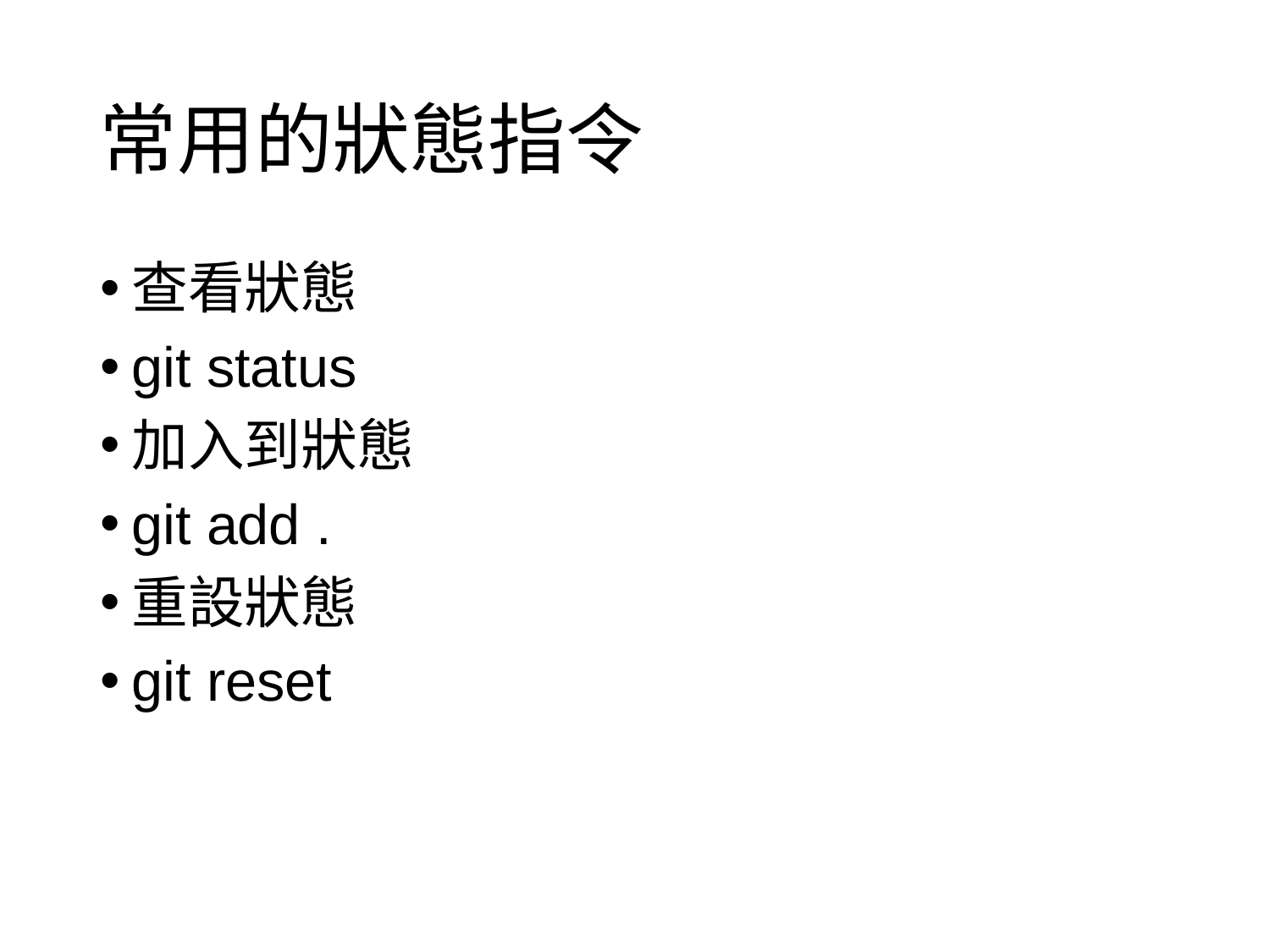

常用的狀態指令
查看狀態
git status
加入到狀態
git add .
重設狀態
git reset